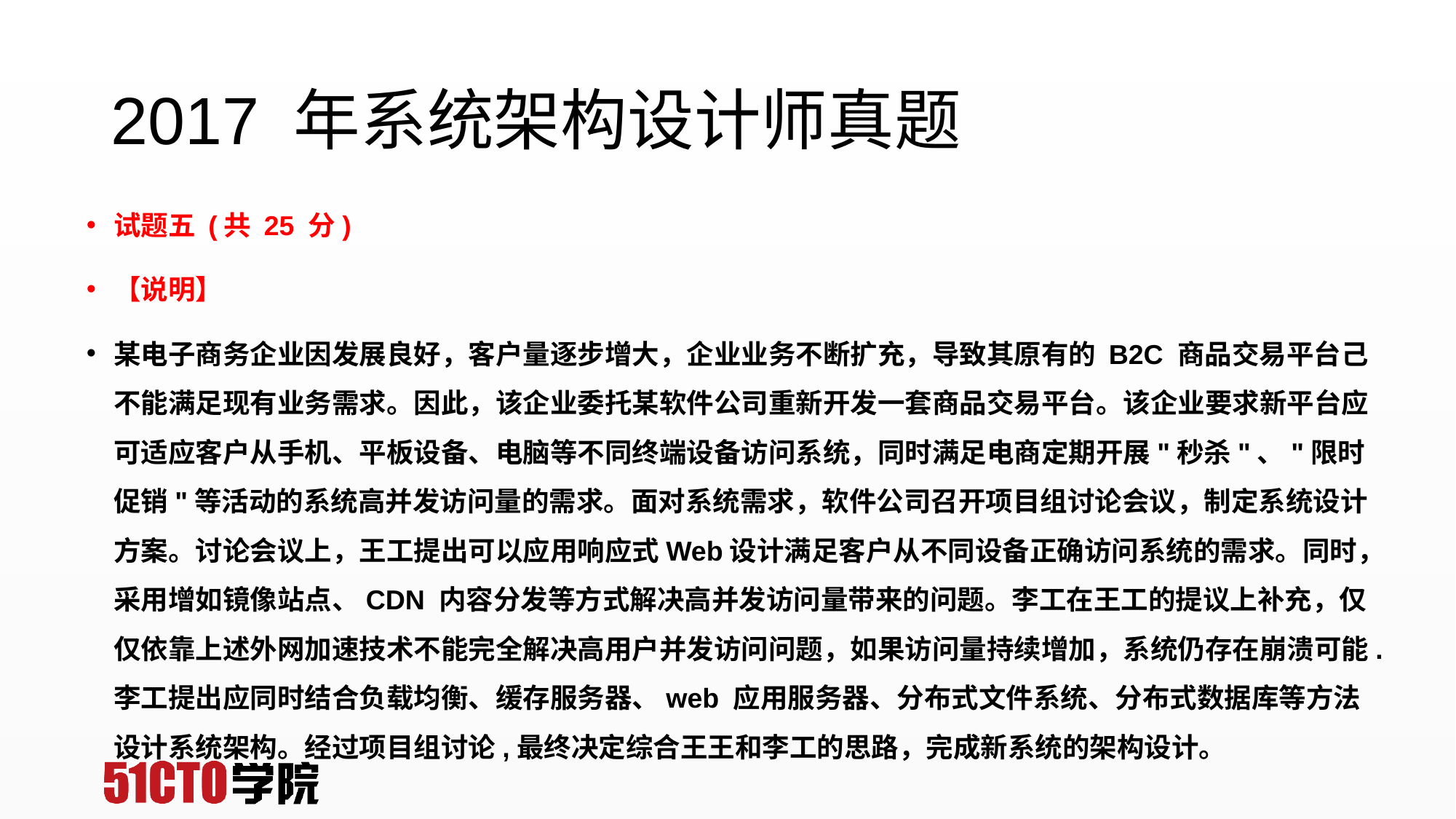

# 2017 年系统架构设计师真题
试题五 (共 25 分)
【说明】
某电子商务企业因发展良好，客户量逐步增大，企业业务不断扩充，导致其原有的 B2C 商品交易平台己不能满足现有业务需求。因此，该企业委托某软件公司重新开发一套商品交易平台。该企业要求新平台应可适应客户从手机、平板设备、电脑等不同终端设备访问系统，同时满足电商定期开展"秒杀"、"限时促销"等活动的系统高并发访问量的需求。面对系统需求，软件公司召开项目组讨论会议，制定系统设计方案。讨论会议上，王工提出可以应用响应式Web设计满足客户从不同设备正确访问系统的需求。同时，采用增如镜像站点、CDN 内容分发等方式解决高并发访问量带来的问题。李工在王工的提议上补充，仅仅依靠上述外网加速技术不能完全解决高用户并发访问问题，如果访问量持续增加，系统仍存在崩溃可能.李工提出应同时结合负载均衡、缓存服务器、web 应用服务器、分布式文件系统、分布式数据库等方法设计系统架构。经过项目组讨论,最终决定综合王王和李工的思路，完成新系统的架构设计。